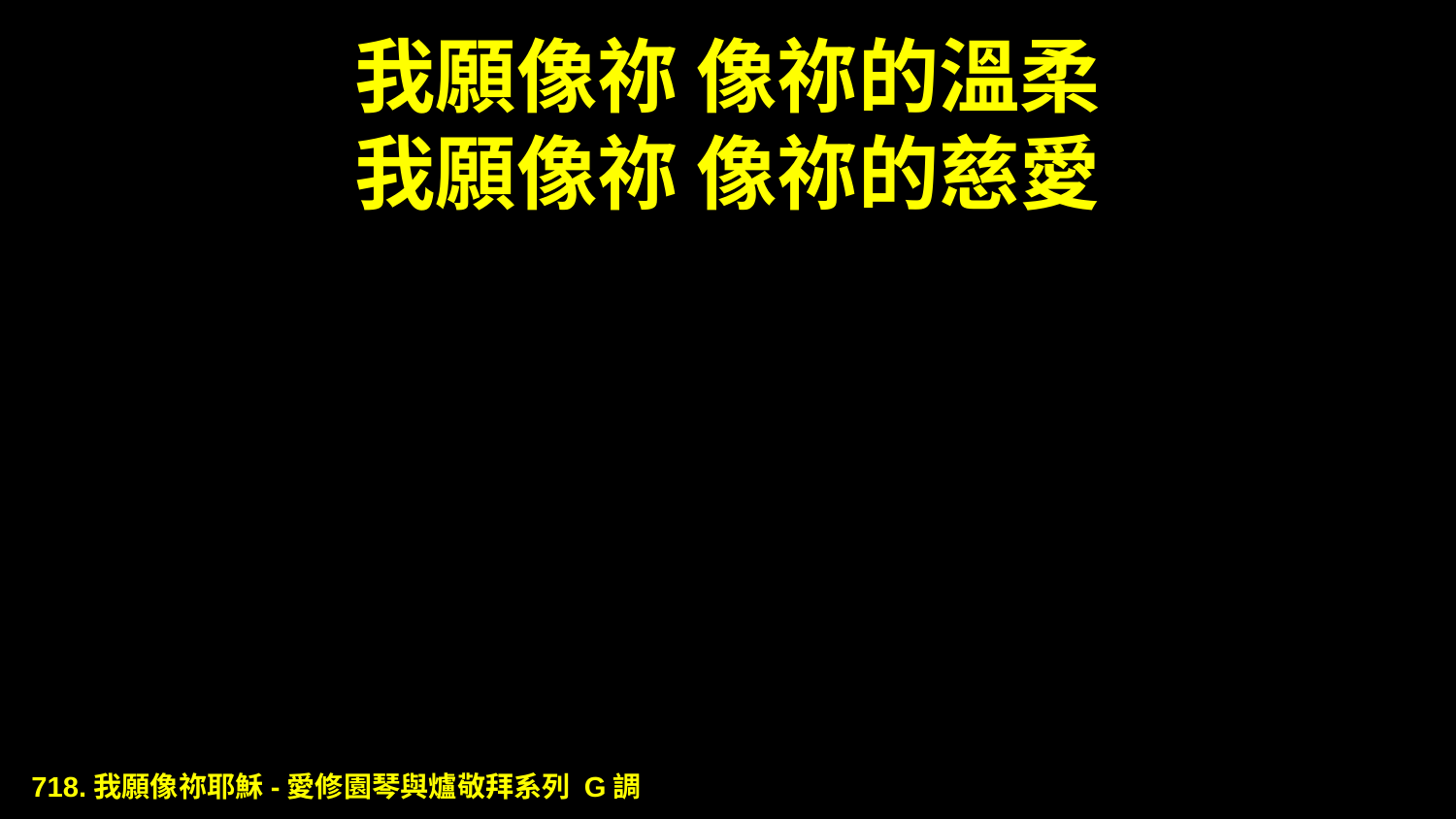

# 我願像祢 像祢的溫柔 我願像祢 像祢的慈愛
718.我願像祢耶穌-愛修園琴與爐敬拜系列 G調